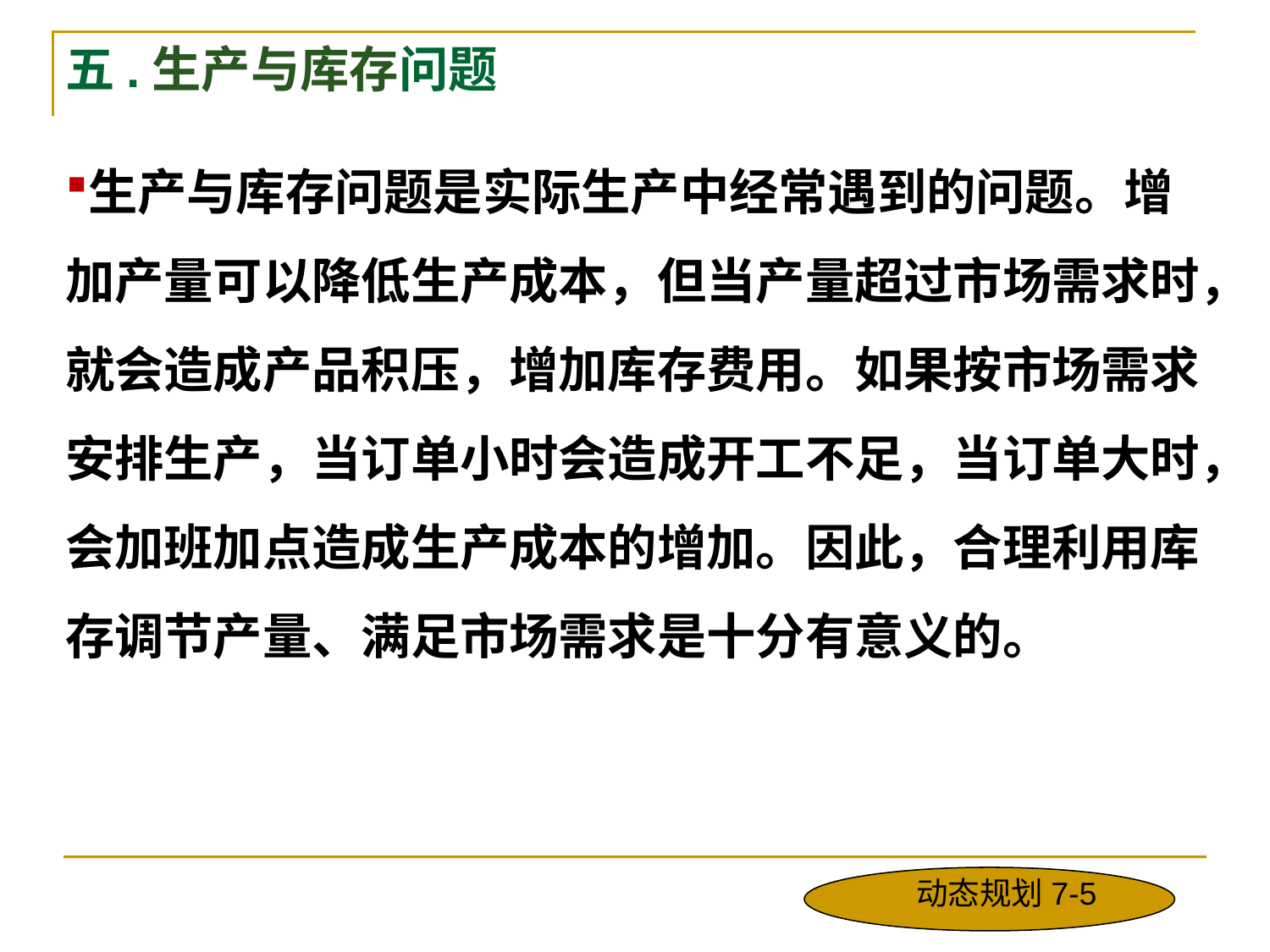

五.生产与库存问题
生产与库存问题是实际生产中经常遇到的问题。增加产量可以降低生产成本，但当产量超过市场需求时，就会造成产品积压，增加库存费用。如果按市场需求安排生产，当订单小时会造成开工不足，当订单大时，会加班加点造成生产成本的增加。因此，合理利用库存调节产量、满足市场需求是十分有意义的。

动态规划7-5